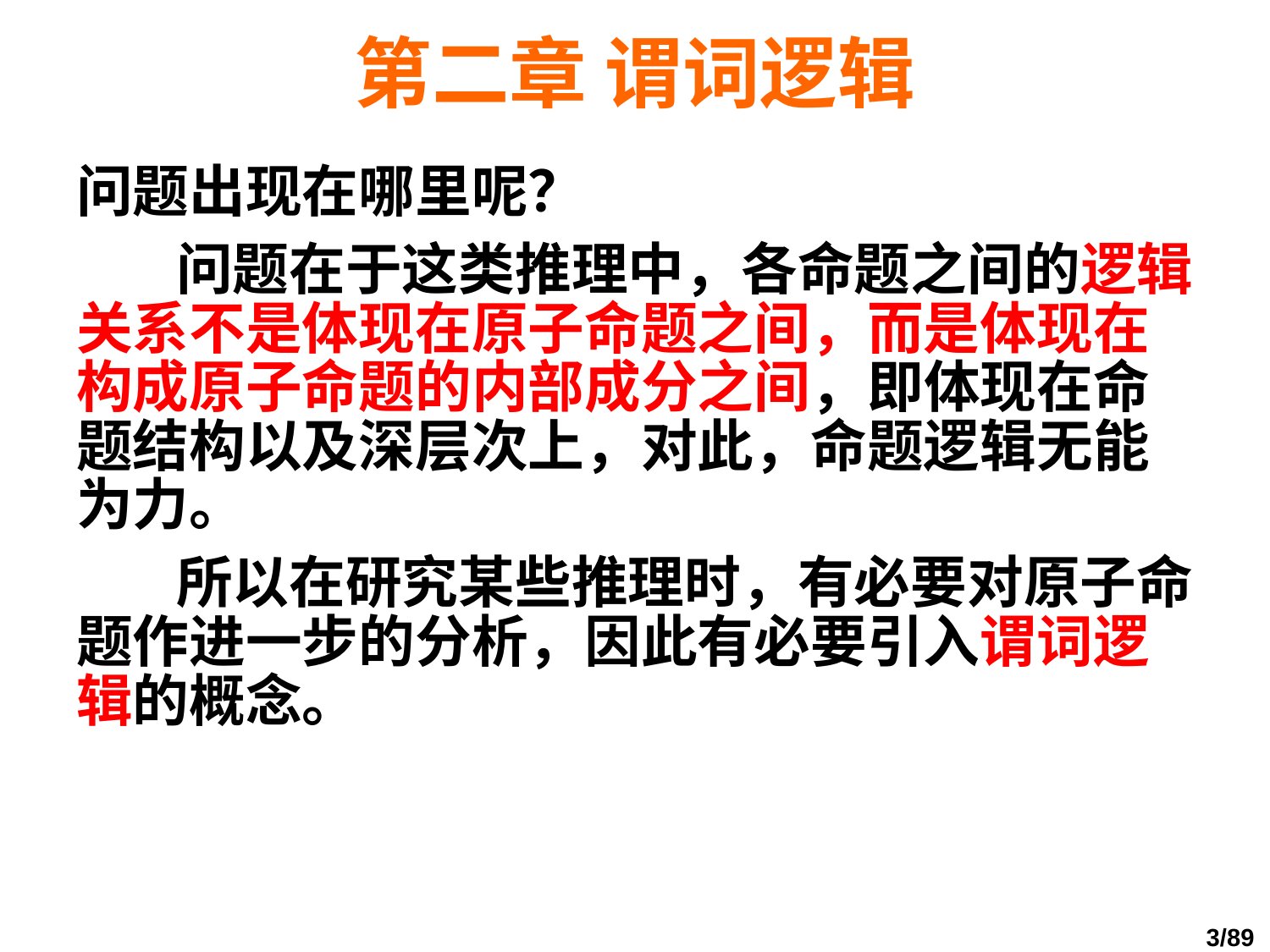

# 第二章 谓词逻辑
问题出现在哪里呢？
问题在于这类推理中，各命题之间的逻辑关系不是体现在原子命题之间，而是体现在构成原子命题的内部成分之间，即体现在命题结构以及深层次上，对此，命题逻辑无能为力。
所以在研究某些推理时，有必要对原子命题作进一步的分析，因此有必要引入谓词逻辑的概念。